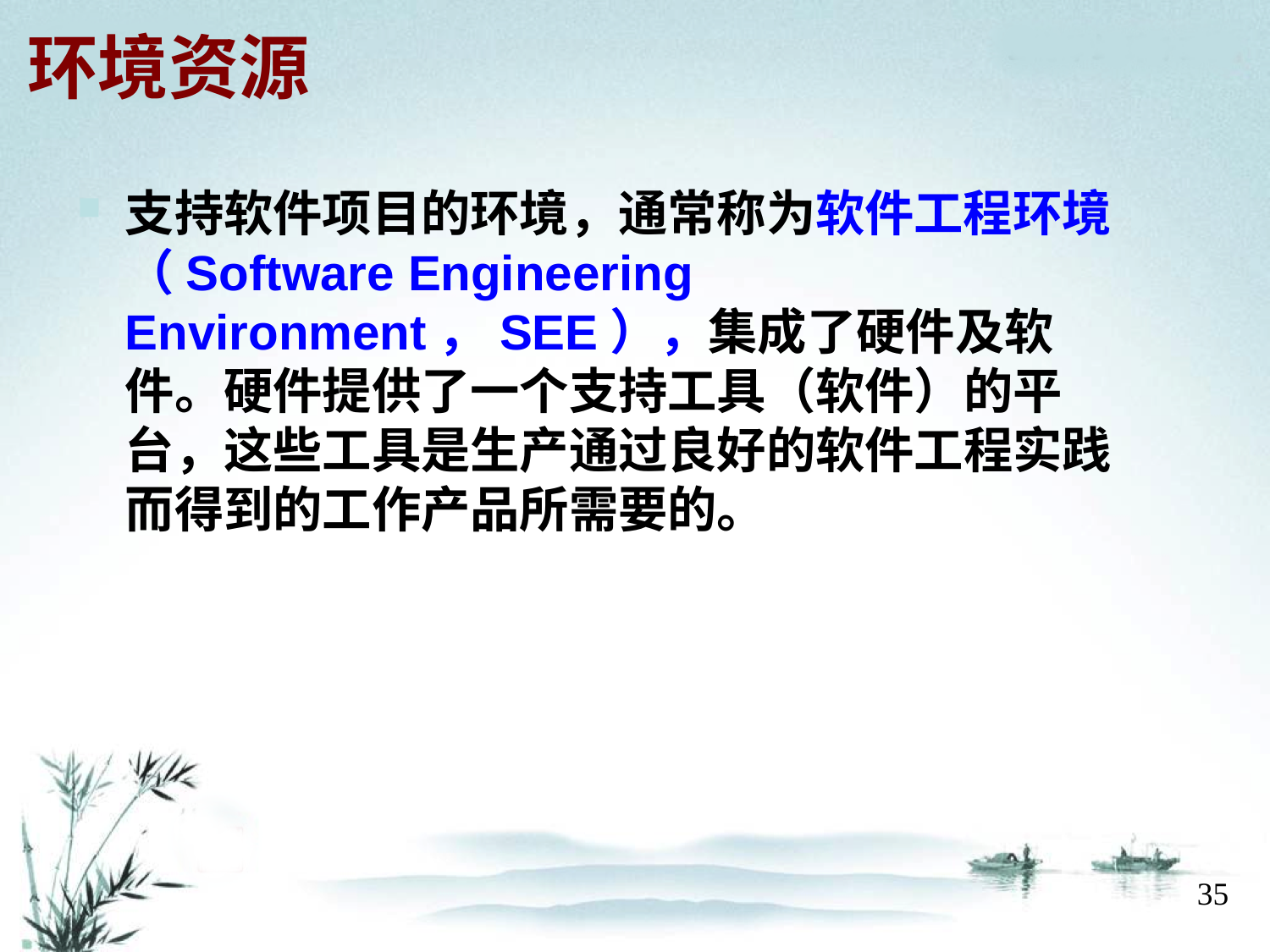

# 环境资源
支持软件项目的环境，通常称为软件工程环境（Software Engineering Environment，SEE），集成了硬件及软件。硬件提供了一个支持工具（软件）的平台，这些工具是生产通过良好的软件工程实践而得到的工作产品所需要的。
35